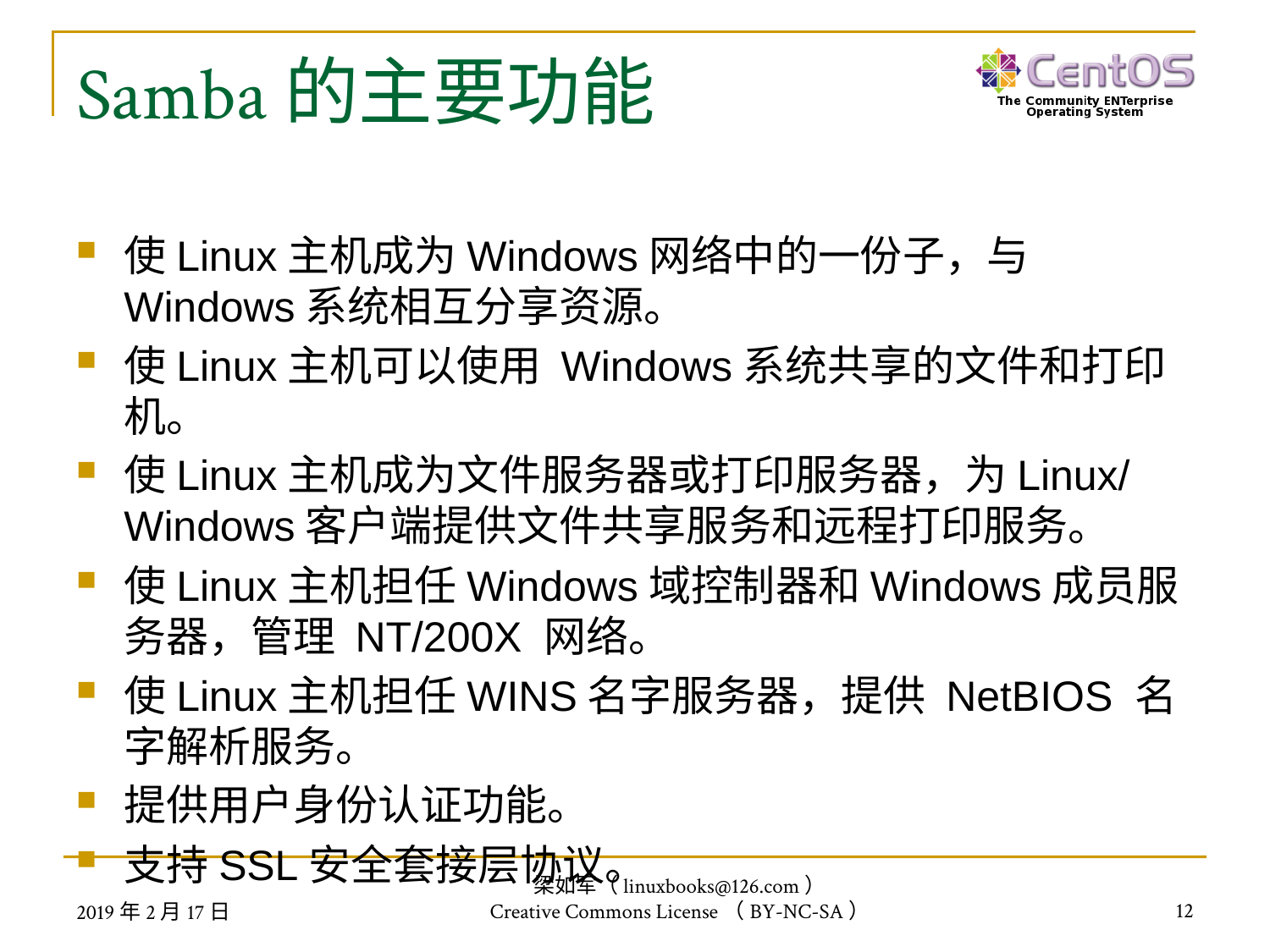

# Samba的主要功能
使Linux主机成为Windows网络中的一份子，与Windows系统相互分享资源。
使Linux主机可以使用 Windows系统共享的文件和打印机。
使Linux主机成为文件服务器或打印服务器，为Linux/Windows客户端提供文件共享服务和远程打印服务。
使Linux主机担任Windows域控制器和Windows成员服务器，管理 NT/200X 网络。
使Linux主机担任WINS名字服务器，提供 NetBIOS 名字解析服务。
提供用户身份认证功能。
支持SSL安全套接层协议。
梁如军（linuxbooks@126.com）
Creative Commons License（BY-NC-SA）
2019年2月17日
12